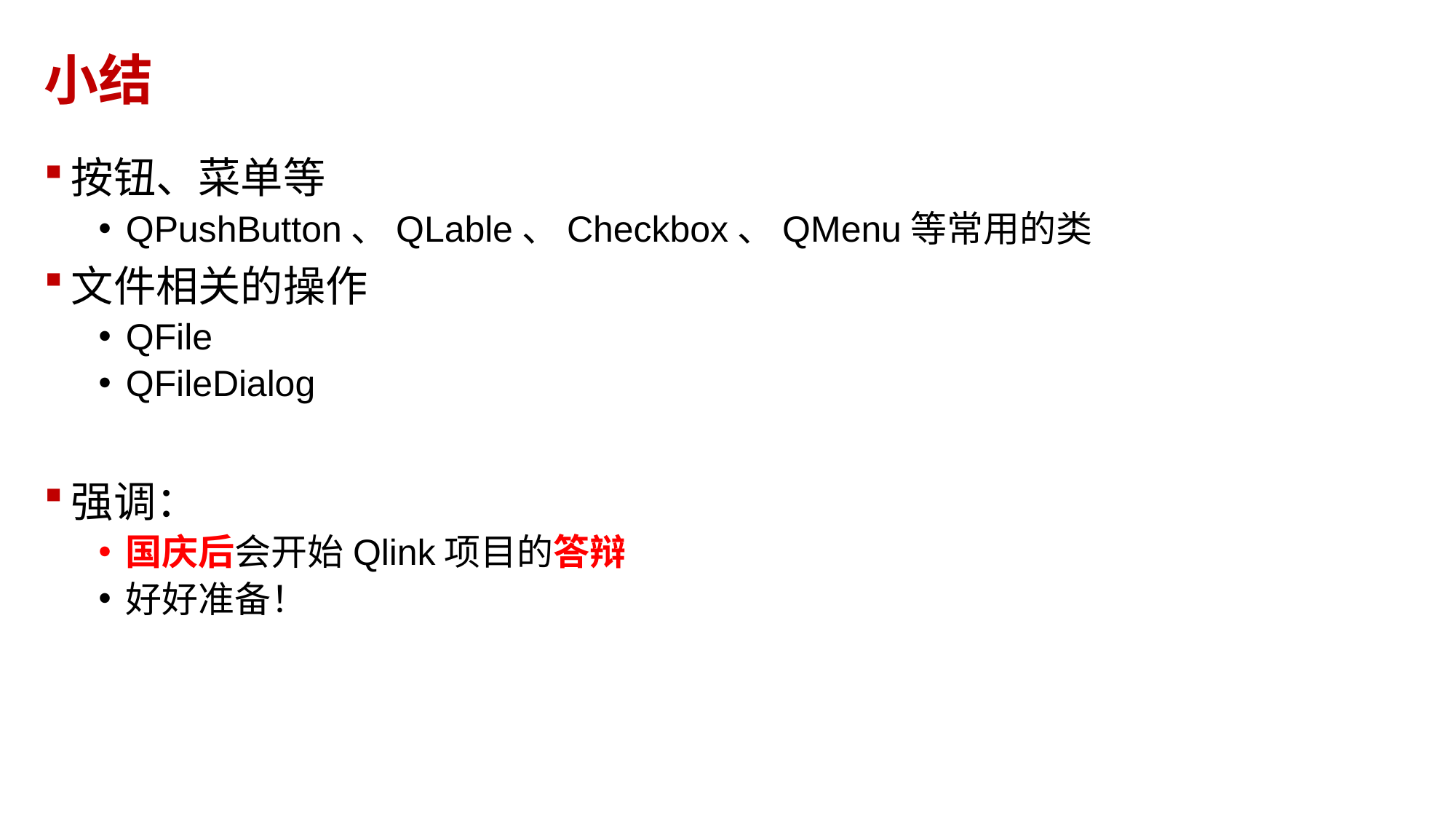

# 小结
按钮、菜单等
QPushButton、QLable、Checkbox、QMenu等常用的类
文件相关的操作
QFile
QFileDialog

强调：
国庆后会开始Qlink项目的答辩
好好准备！